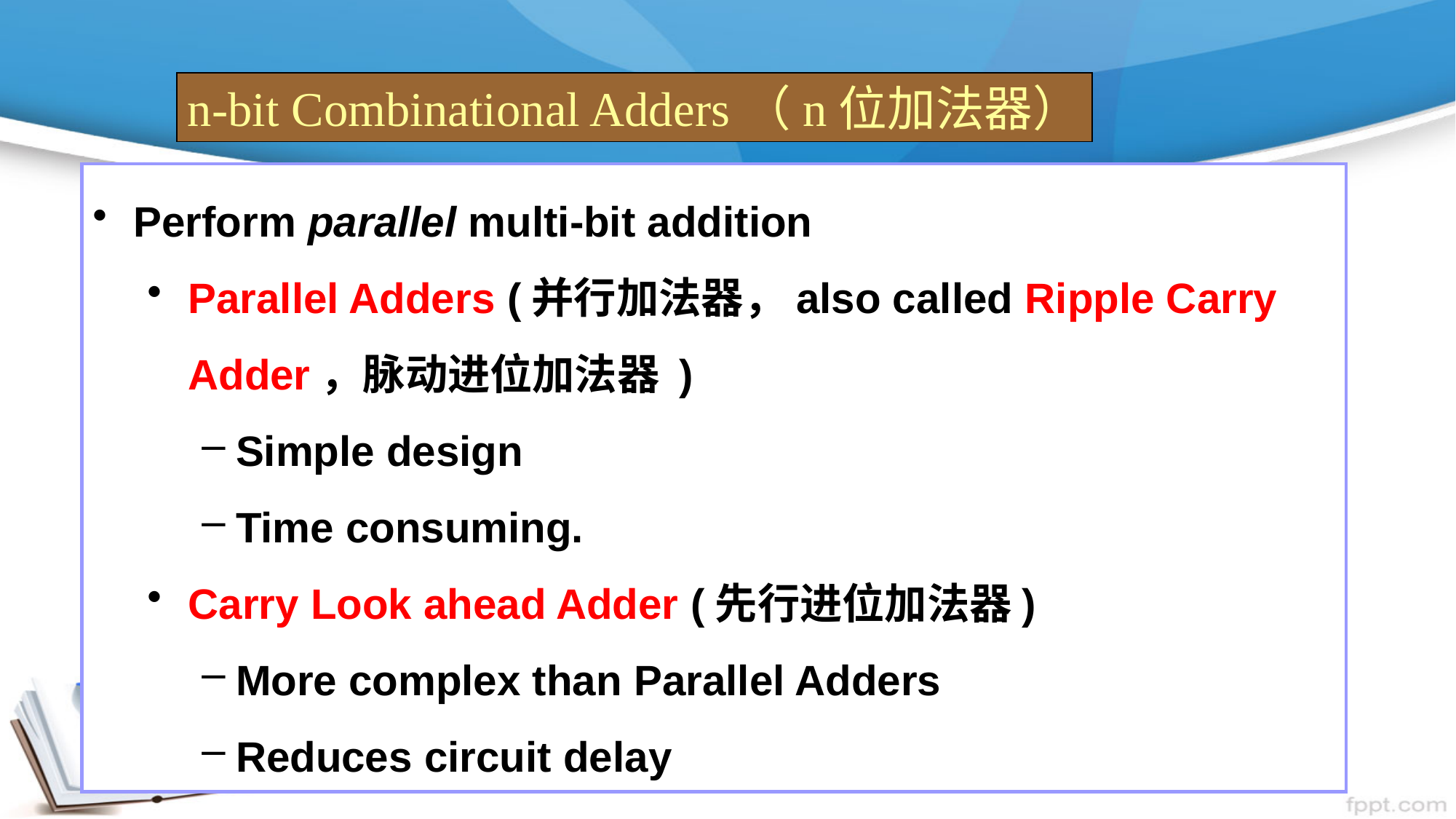

n-bit Combinational Adders（n位加法器）
Perform parallel multi-bit addition
Parallel Adders (并行加法器，also called Ripple Carry Adder，脉动进位加法器 )
Simple design
Time consuming.
Carry Look ahead Adder (先行进位加法器)
More complex than Parallel Adders
Reduces circuit delay